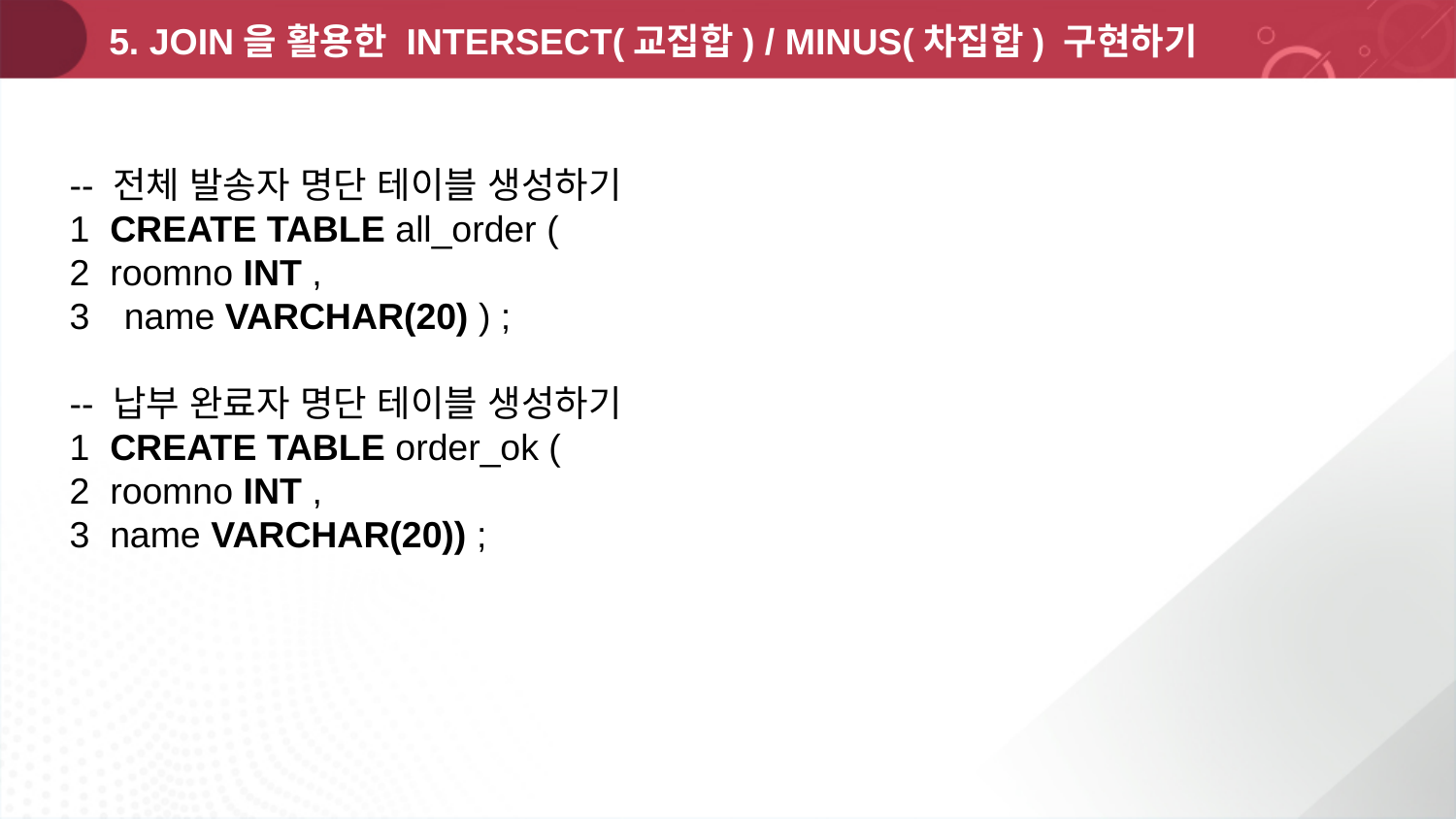

5. JOIN을 활용한 INTERSECT(교집합) / MINUS(차집합) 구현하기
-- 전체 발송자 명단 테이블 생성하기
1  CREATE TABLE all_order (
2  roomno INT ,
name VARCHAR(20) ) ;

-- 납부 완료자 명단 테이블 생성하기
1  CREATE TABLE order_ok (
2  roomno INT ,
3  name VARCHAR(20)) ;